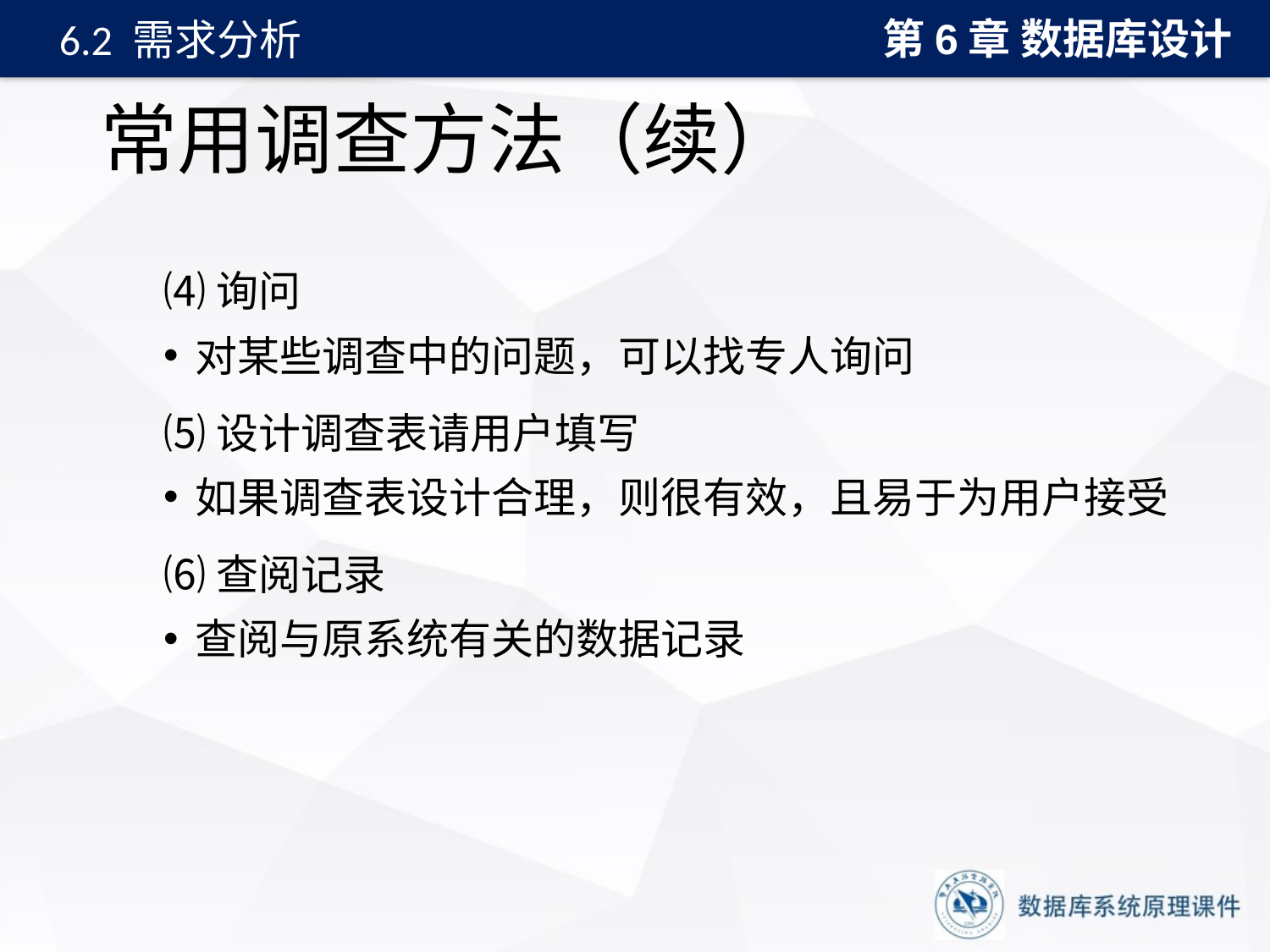

第6章 数据库设计
6.2 需求分析
# 常用调查方法（续）
⑷询问
对某些调查中的问题，可以找专人询问
⑸设计调查表请用户填写
如果调查表设计合理，则很有效，且易于为用户接受
⑹查阅记录
查阅与原系统有关的数据记录